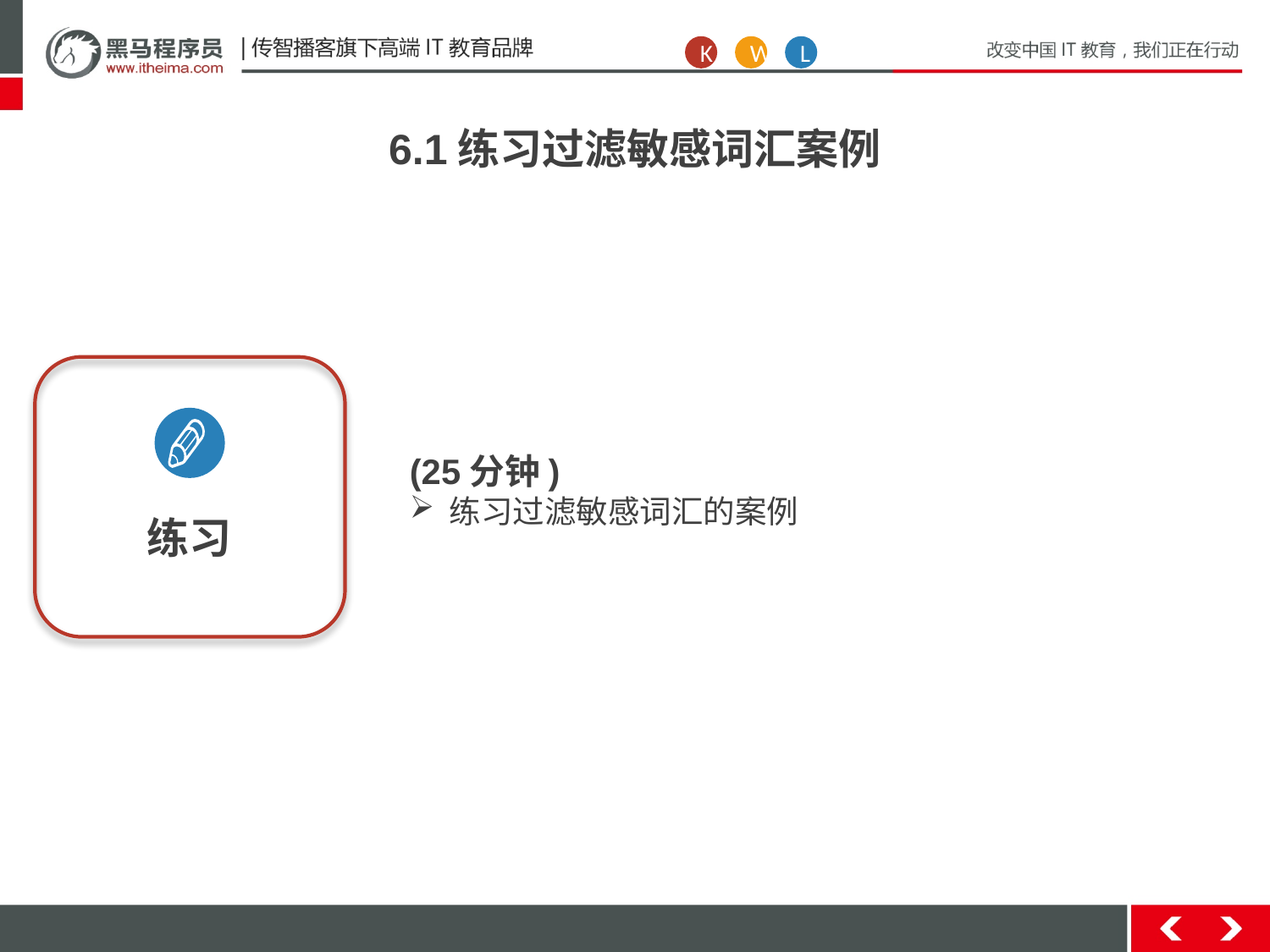

K
W
L
6.1练习过滤敏感词汇案例

练习
(25分钟)
练习过滤敏感词汇的案例